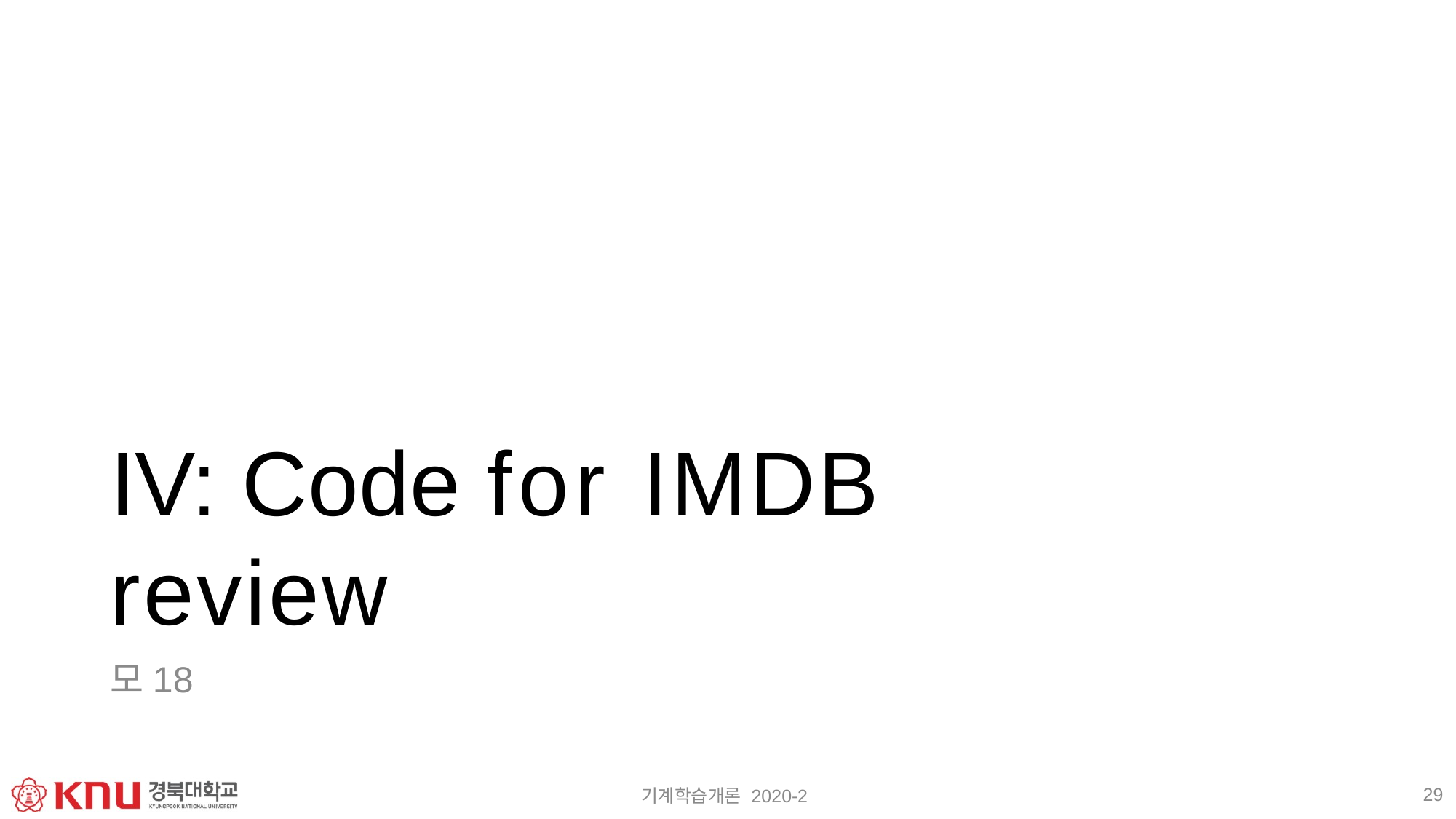

IV: Code for IMDB review
모18
29
기계학습개론 2020-2